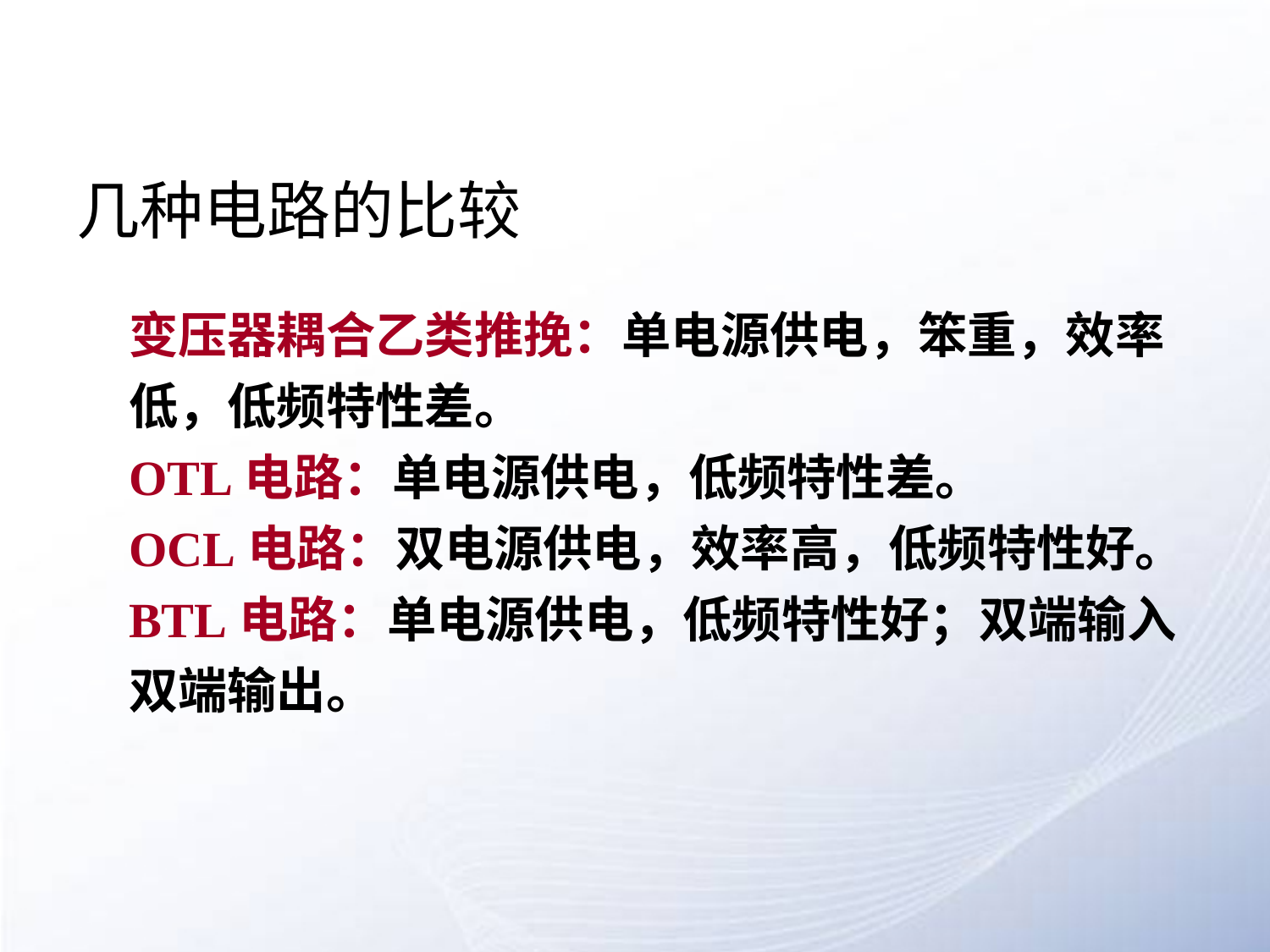

# 几种电路的比较
变压器耦合乙类推挽：单电源供电，笨重，效率低，低频特性差。
OTL电路：单电源供电，低频特性差。
OCL电路：双电源供电，效率高，低频特性好。
BTL电路：单电源供电，低频特性好；双端输入双端输出。